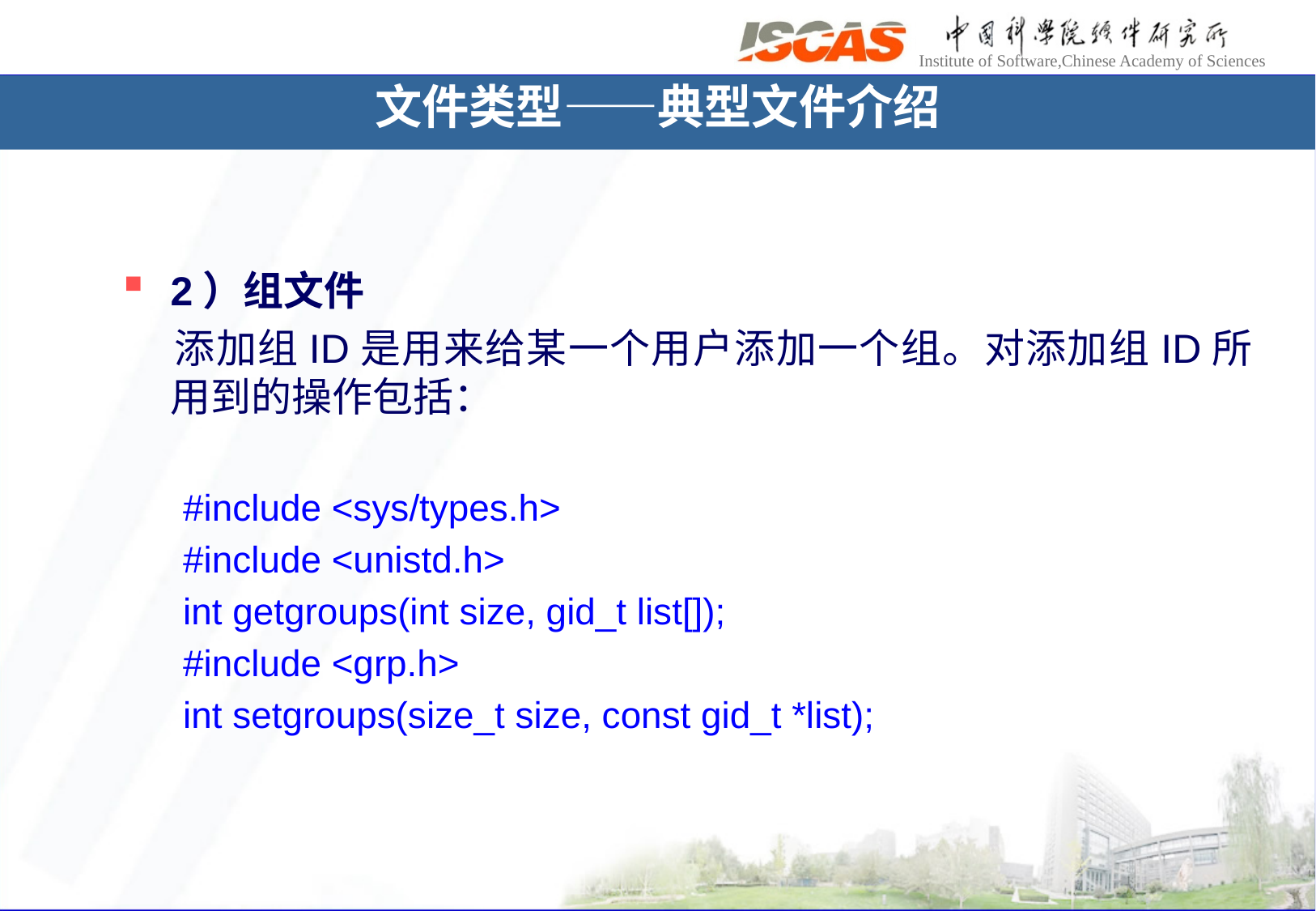

文件类型——典型文件介绍
2）组文件
    添加组ID是用来给某一个用户添加一个组。对添加组ID所用到的操作包括：

#include <sys/types.h>
#include <unistd.h>
int getgroups(int size, gid_t list[]);
#include <grp.h>
int setgroups(size_t size, const gid_t *list);